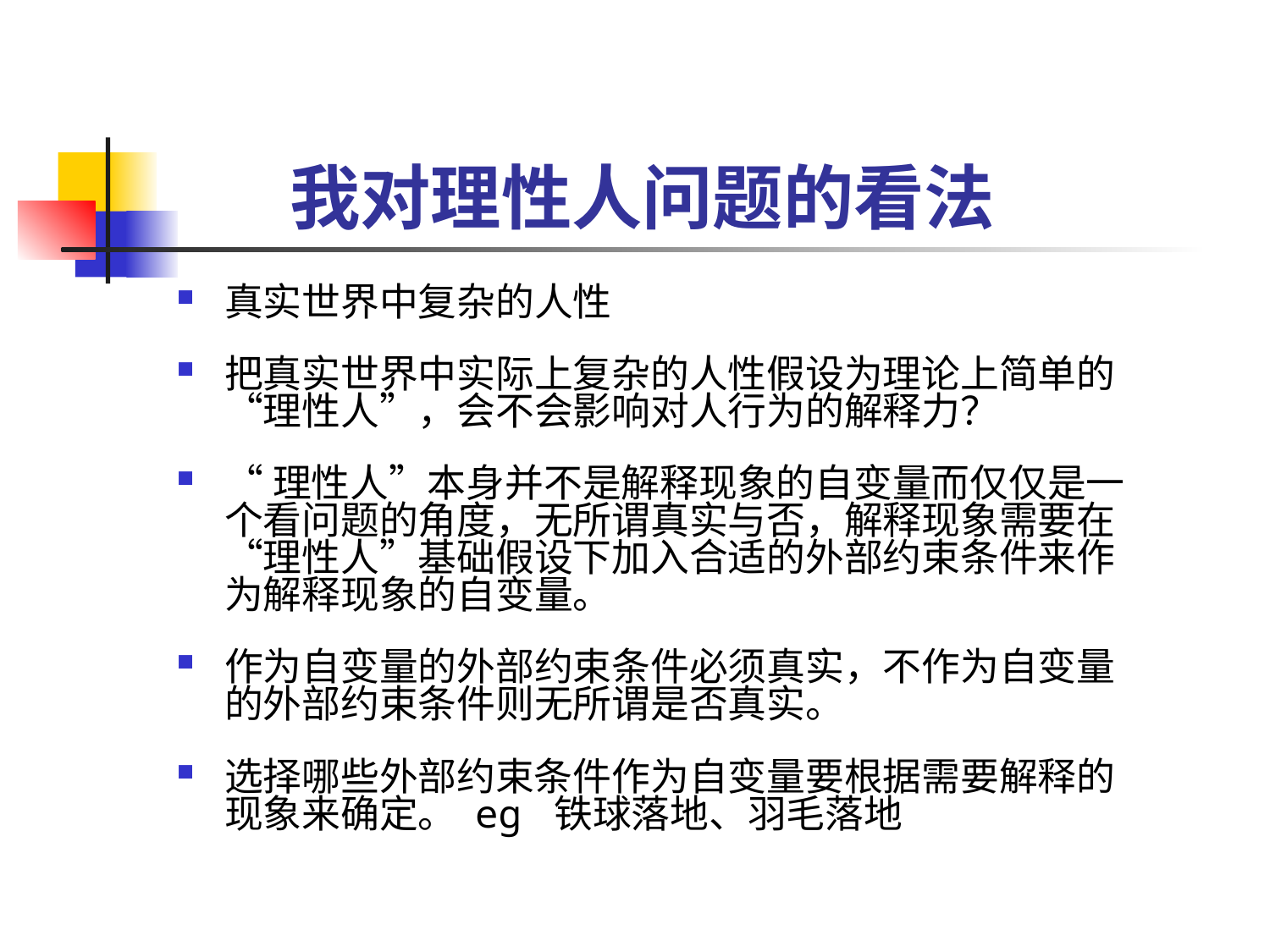

# 我对理性人问题的看法
真实世界中复杂的人性
把真实世界中实际上复杂的人性假设为理论上简单的“理性人”，会不会影响对人行为的解释力？
“理性人”本身并不是解释现象的自变量而仅仅是一个看问题的角度，无所谓真实与否，解释现象需要在“理性人”基础假设下加入合适的外部约束条件来作为解释现象的自变量。
作为自变量的外部约束条件必须真实，不作为自变量的外部约束条件则无所谓是否真实。
选择哪些外部约束条件作为自变量要根据需要解释的现象来确定。 eg 铁球落地、羽毛落地